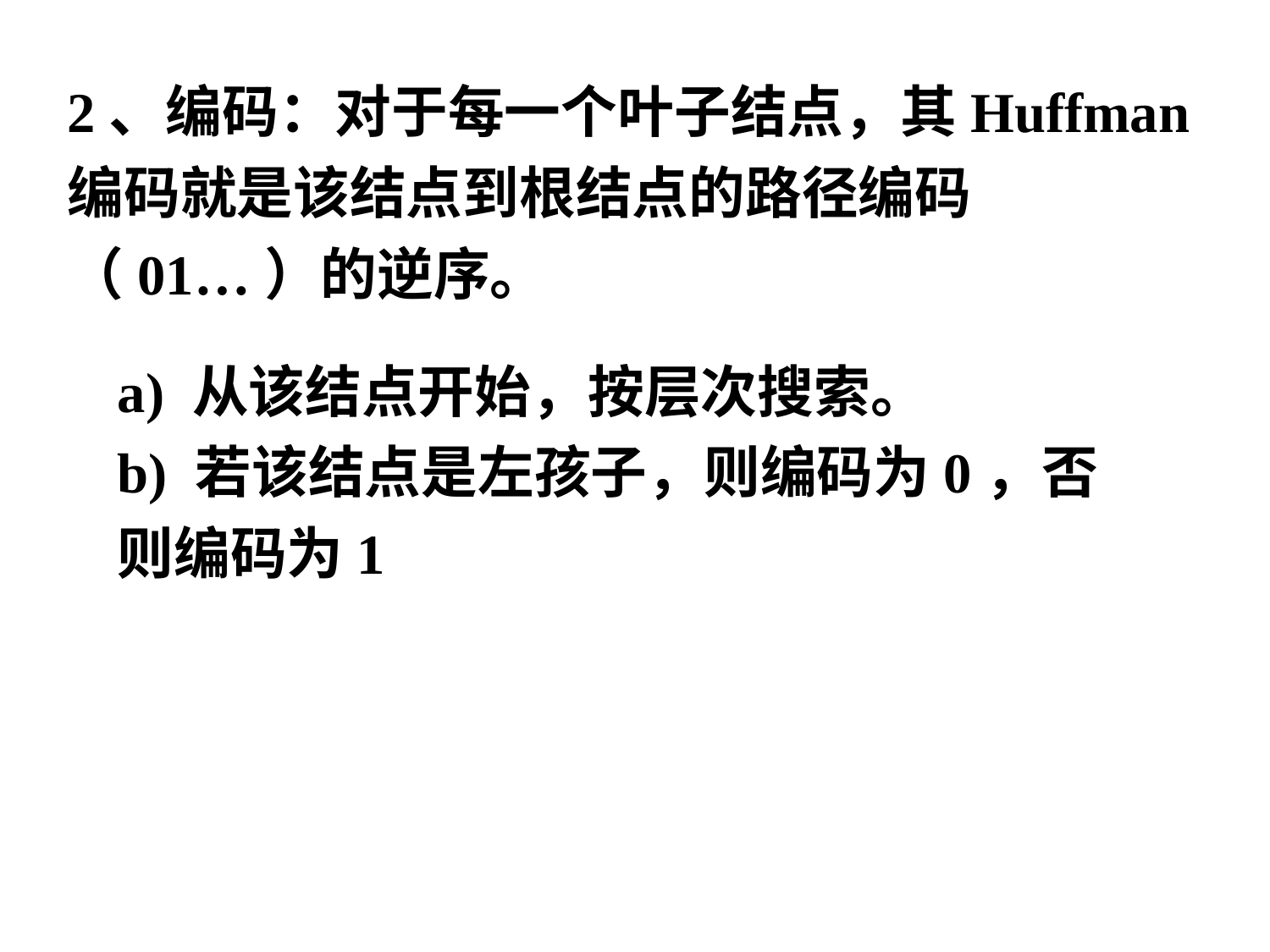

2、编码：对于每一个叶子结点，其Huffman编码就是该结点到根结点的路径编码（01…）的逆序。
a) 从该结点开始，按层次搜索。
b) 若该结点是左孩子，则编码为0，否则编码为1